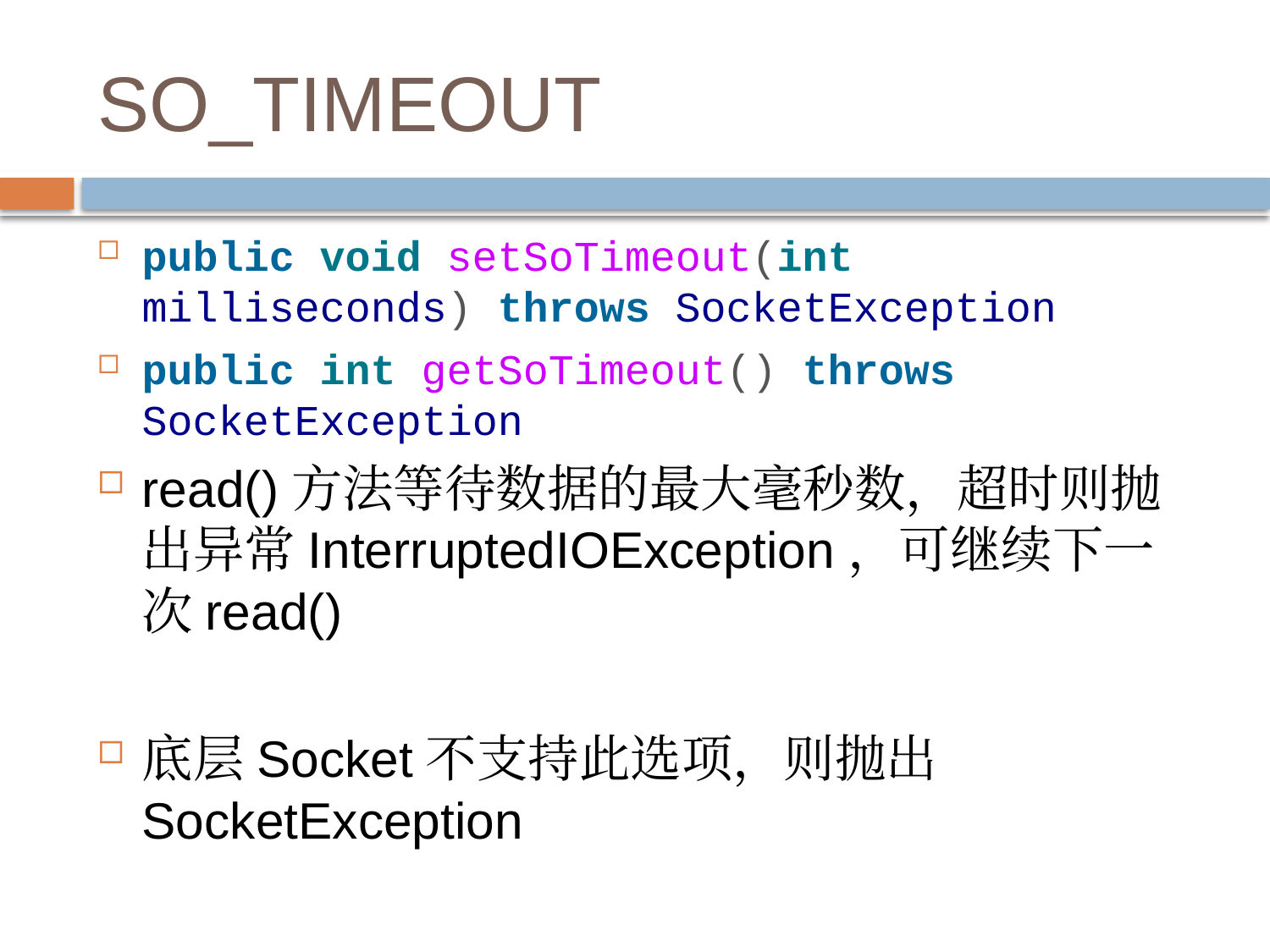

# SO_TIMEOUT
public void setSoTimeout(int milliseconds) throws SocketException
public int getSoTimeout() throws SocketException
read()方法等待数据的最大毫秒数，超时则抛出异常InterruptedIOException，可继续下一次read()

底层Socket不支持此选项，则抛出SocketException